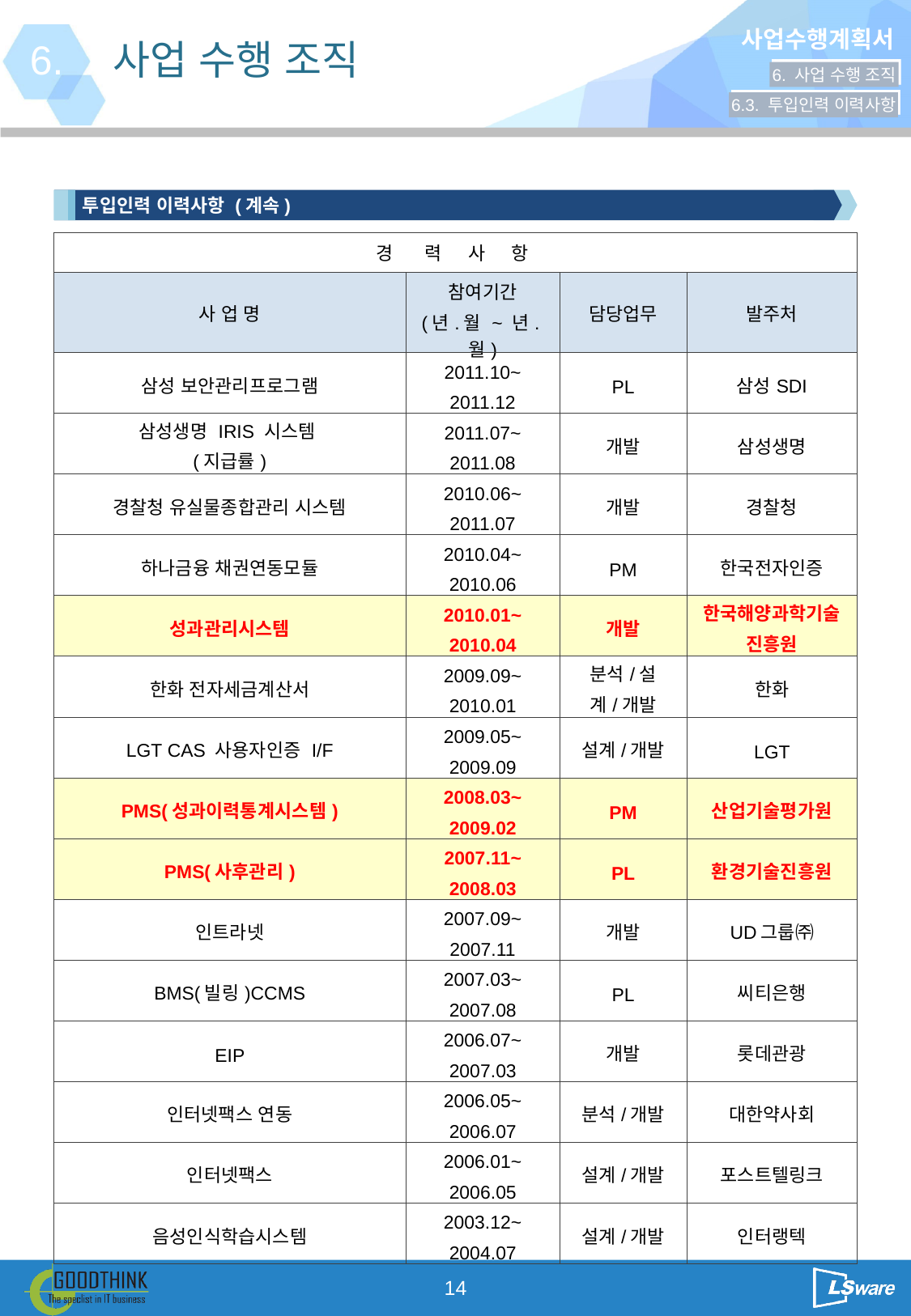

6.
사업 수행 조직
6. 사업 수행 조직
6.3. 투입인력 이력사항

투입인력 이력사항 (계속)
| 경 력 사 항 |  |  |  |
| --- | --- | --- | --- |
| 사 업 명 | 참여기간 (년.월 ~ 년.월) | 담당업무 | 발주처 |
| 삼성 보안관리프로그램 | 2011.10~ 2011.12 | PL | 삼성SDI |
| 삼성생명 IRIS 시스템 (지급률) | 2011.07~ 2011.08 | 개발 | 삼성생명 |
| 경찰청 유실물종합관리 시스템 | 2010.06~ 2011.07 | 개발 | 경찰청 |
| 하나금융 채권연동모듈 | 2010.04~ 2010.06 | PM | 한국전자인증 |
| 성과관리시스템 | 2010.01~ 2010.04 | 개발 | 한국해양과학기술진흥원 |
| 한화 전자세금계산서 | 2009.09~ 2010.01 | 분석/설계/개발 | 한화 |
| LGT CAS 사용자인증 I/F | 2009.05~ 2009.09 | 설계/개발 | LGT |
| PMS(성과이력통계시스템) | 2008.03~ 2009.02 | PM | 산업기술평가원 |
| PMS(사후관리) | 2007.11~ 2008.03 | PL | 환경기술진흥원 |
| 인트라넷 | 2007.09~ 2007.11 | 개발 | UD그룹㈜ |
| BMS(빌링)CCMS | 2007.03~ 2007.08 | PL | 씨티은행 |
| EIP | 2006.07~ 2007.03 | 개발 | 롯데관광 |
| 인터넷팩스 연동 | 2006.05~ 2006.07 | 분석/개발 | 대한약사회 |
| 인터넷팩스 | 2006.01~ 2006.05 | 설계/개발 | 포스트텔링크 |
| 음성인식학습시스템 | 2003.12~ 2004.07 | 설계/개발 | 인터랭텍 |